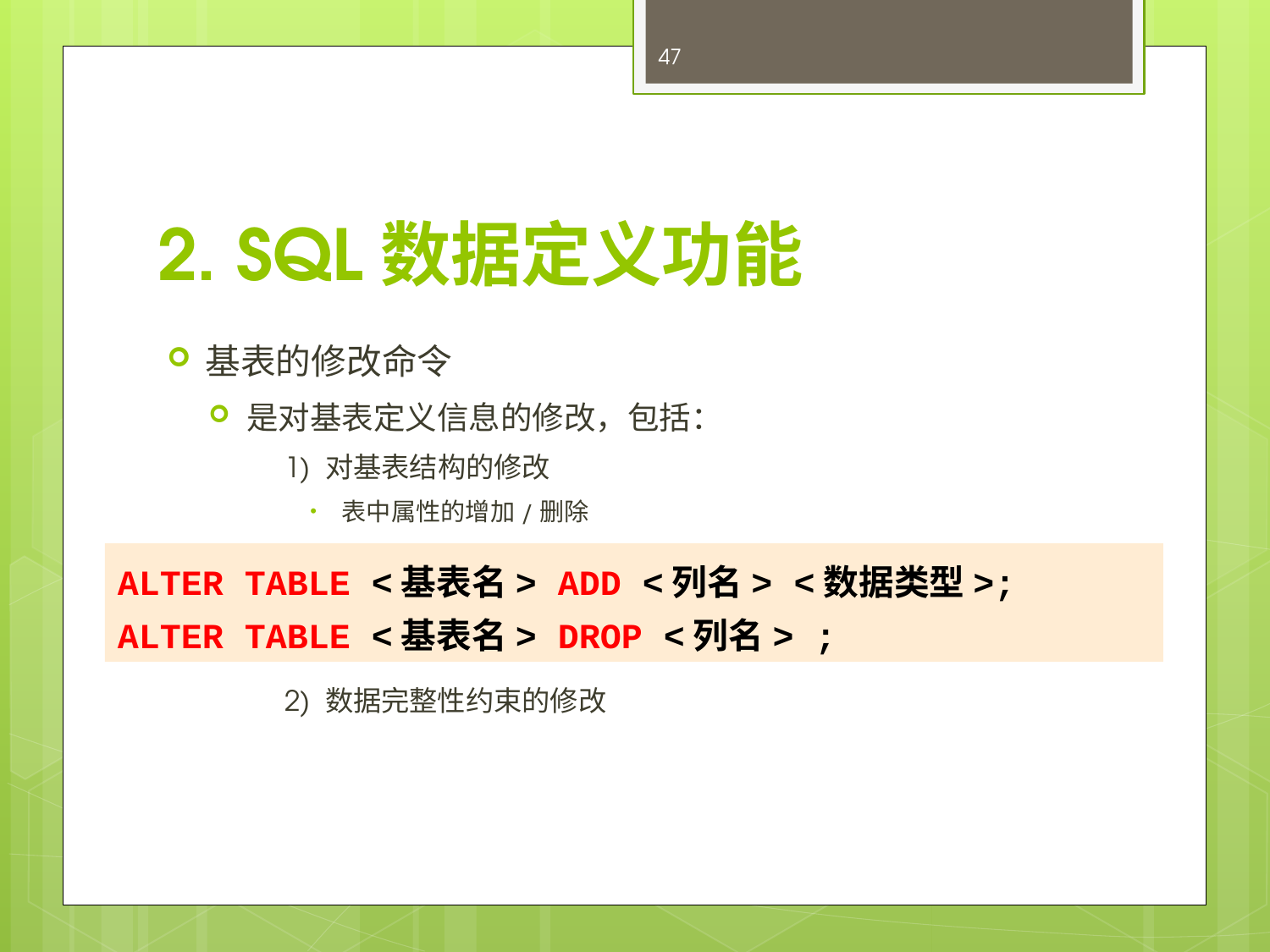

47
# 2. SQL数据定义功能
基表的修改命令
是对基表定义信息的修改，包括：
1) 对基表结构的修改
表中属性的增加/删除

2) 数据完整性约束的修改
ALTER TABLE <基表名> ADD <列名> <数据类型>;
ALTER TABLE <基表名> DROP <列名> ;